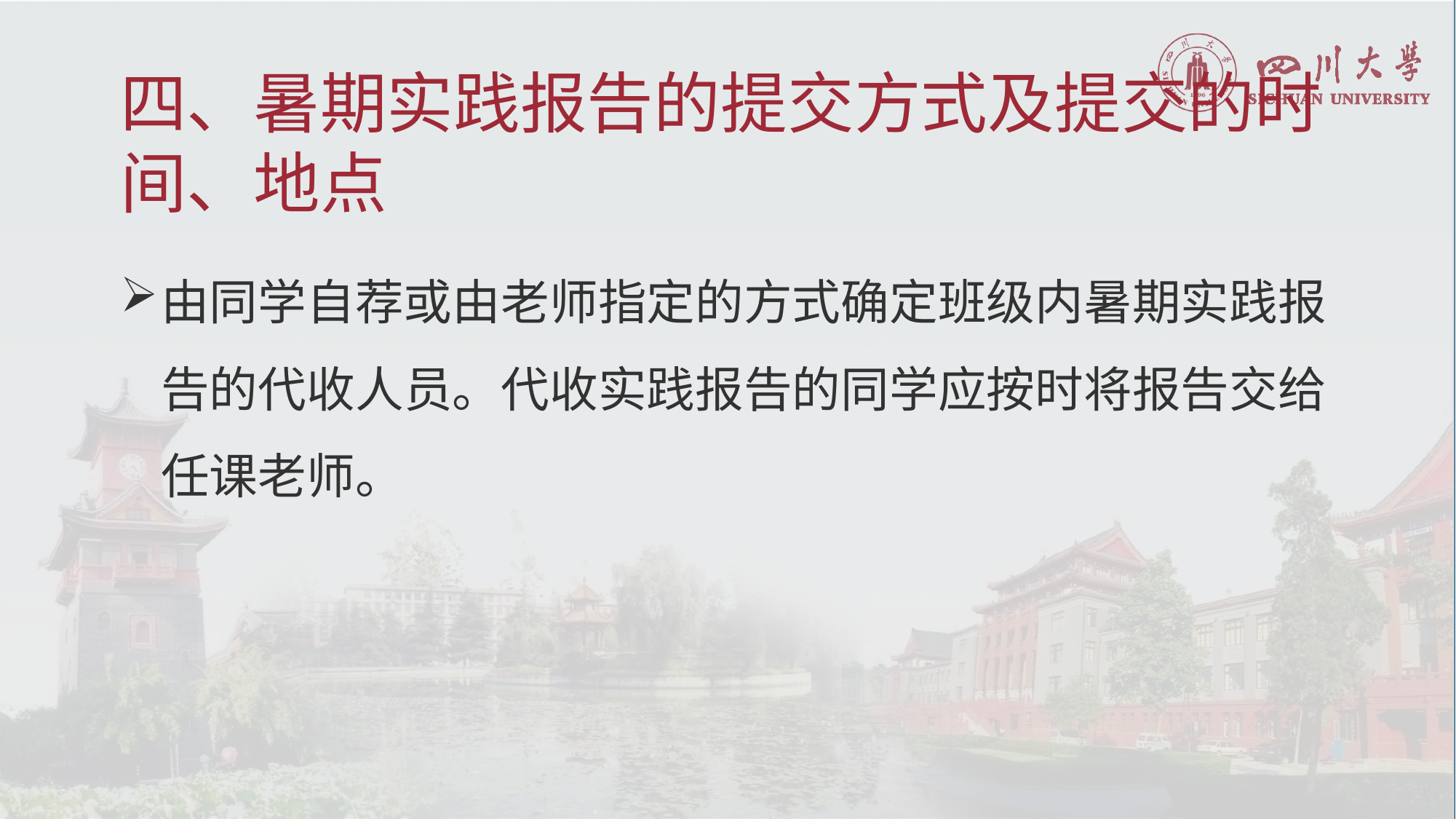

# 四、暑期实践报告的提交方式及提交的时间、地点
由同学自荐或由老师指定的方式确定班级内暑期实践报告的代收人员。代收实践报告的同学应按时将报告交给任课老师。